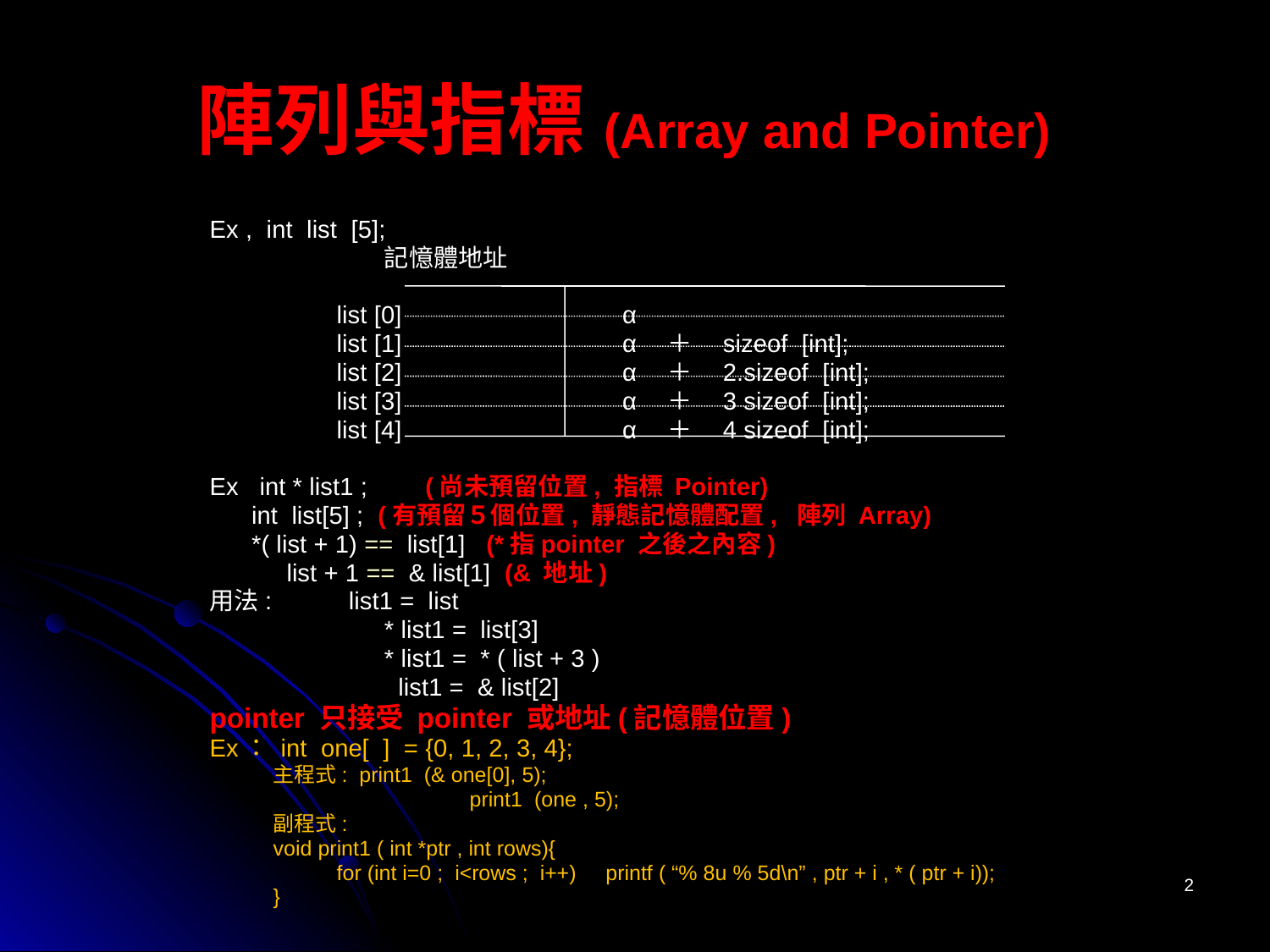

# 陣列與指標(Array and Pointer)
Ex ,  int  list  [5];
		記憶體地址

list [0]		α
list [1]		α　＋　sizeof  [int];
list [2]		α　＋　2.sizeof  [int];
list [3]		α　＋　3 sizeof  [int];
list [4]		α　＋　4 sizeof  [int];

Ex   int * list1 ;   　(尚未預留位置, 指標 Pointer)
      int  list[5] ;  (有預留５個位置, 靜態記憶體配置,  陣列 Array)
      *( list + 1) ==  list[1]   (*指pointer 之後之內容)
           list + 1 ==  & list[1]  (& 地址)
用法:           list1 =  list
 		* list1 =  list[3]
 		* list1 =  * ( list + 3 )
		  list1 =  & list[2]
pointer 只接受 pointer 或地址(記憶體位置)
Ex： int  one[  ]  = {0, 1, 2, 3, 4};
主程式:  print1  (& one[0], 5);
		     print1  (one , 5);
副程式:
void print1 ( int *ptr , int rows){
for (int i=0 ;  i<rows ;  i++)     printf ( “% 8u % 5d\n” , ptr + i , * ( ptr + i));
}

2